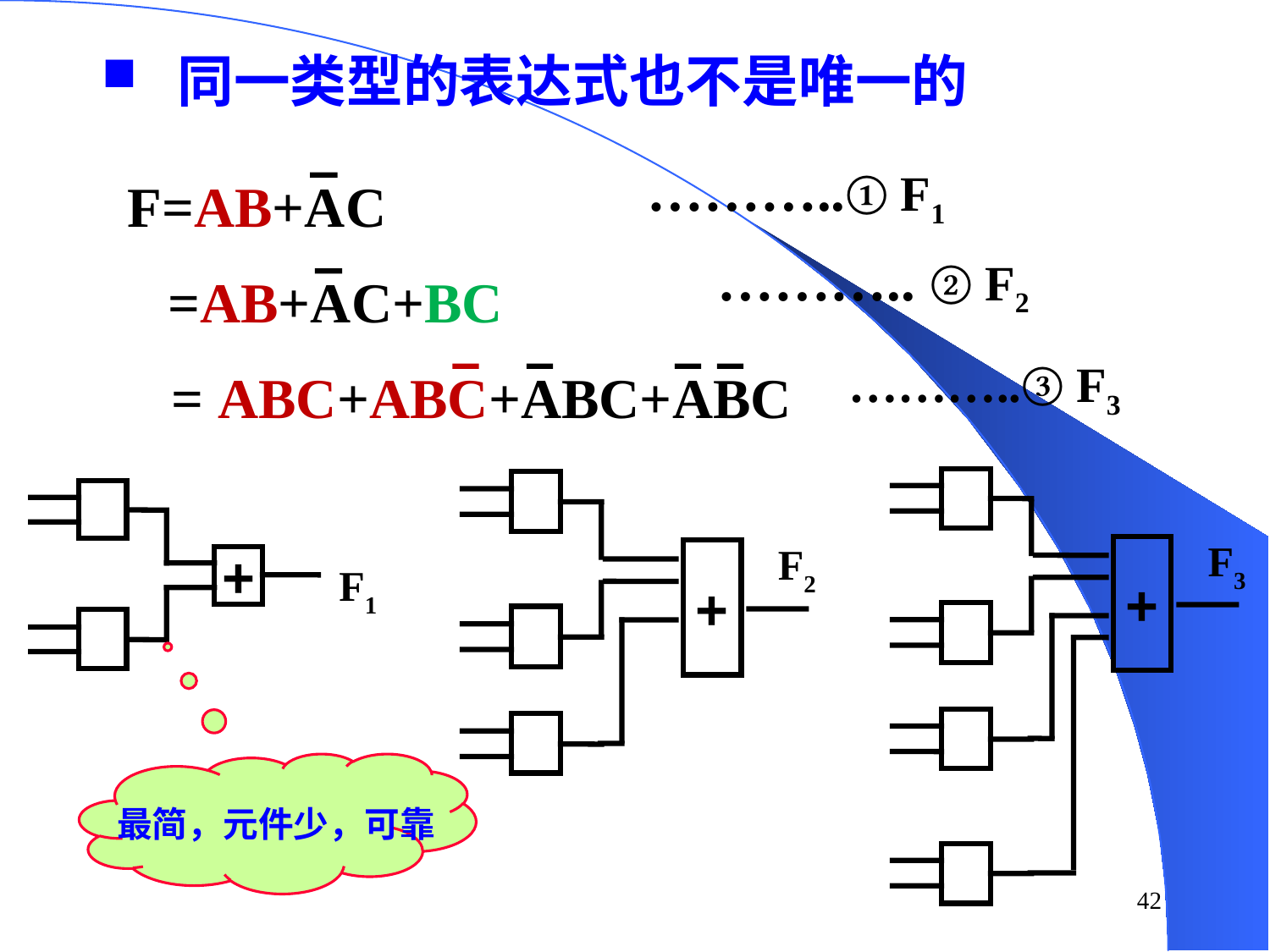

同一类型的表达式也不是唯一的
………..① F1
F=AB+AC

……….. ② F2
  =AB+AC+BC

………..③ F3
= ABC+ABC+ABC+ABC

F3
+

F2
+

F1
+

最简，元件少，可靠
42